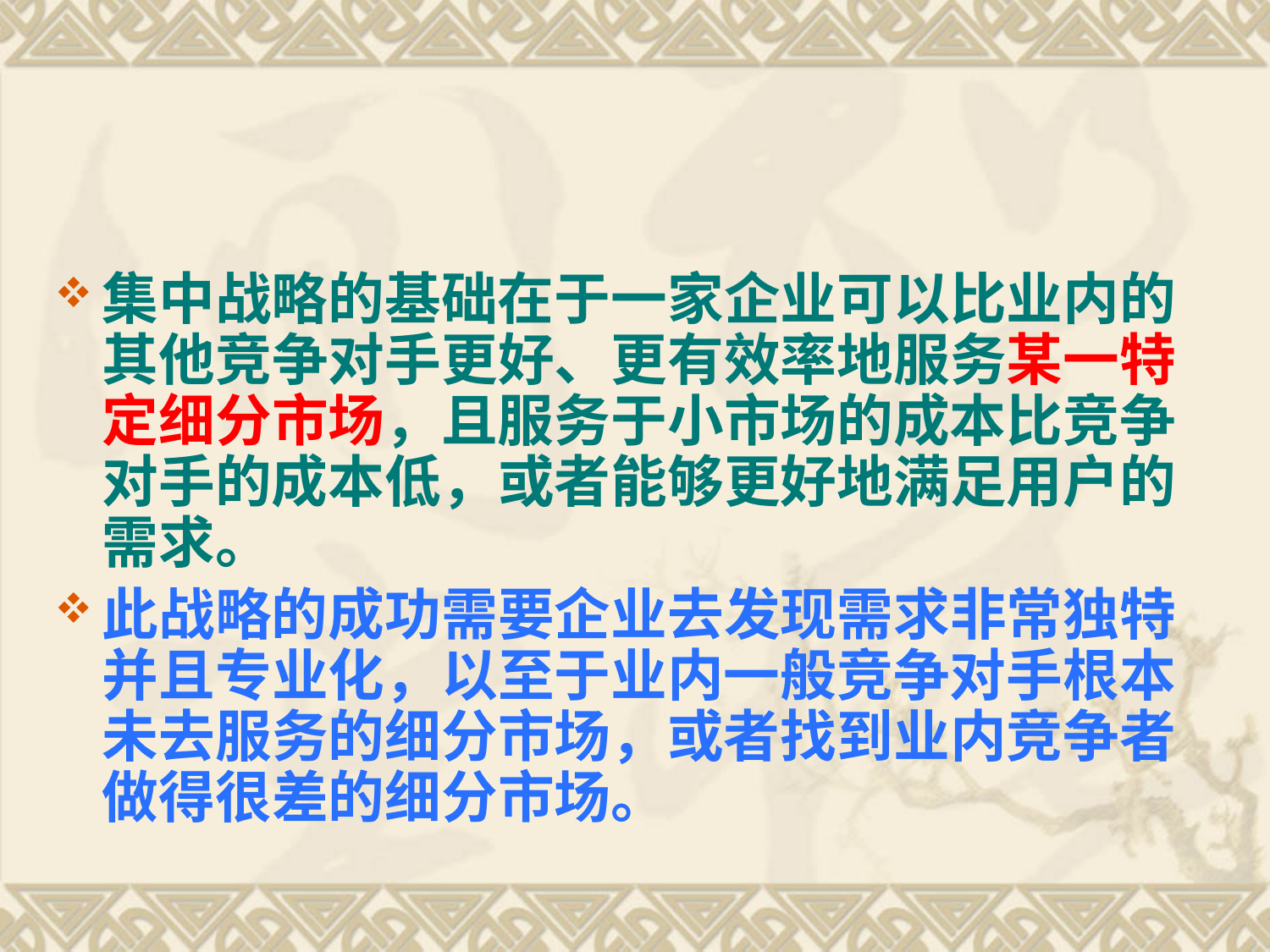

#
集中战略的基础在于一家企业可以比业内的其他竞争对手更好、更有效率地服务某一特定细分市场，且服务于小市场的成本比竞争对手的成本低，或者能够更好地满足用户的需求。
此战略的成功需要企业去发现需求非常独特并且专业化，以至于业内一般竞争对手根本未去服务的细分市场，或者找到业内竞争者做得很差的细分市场。